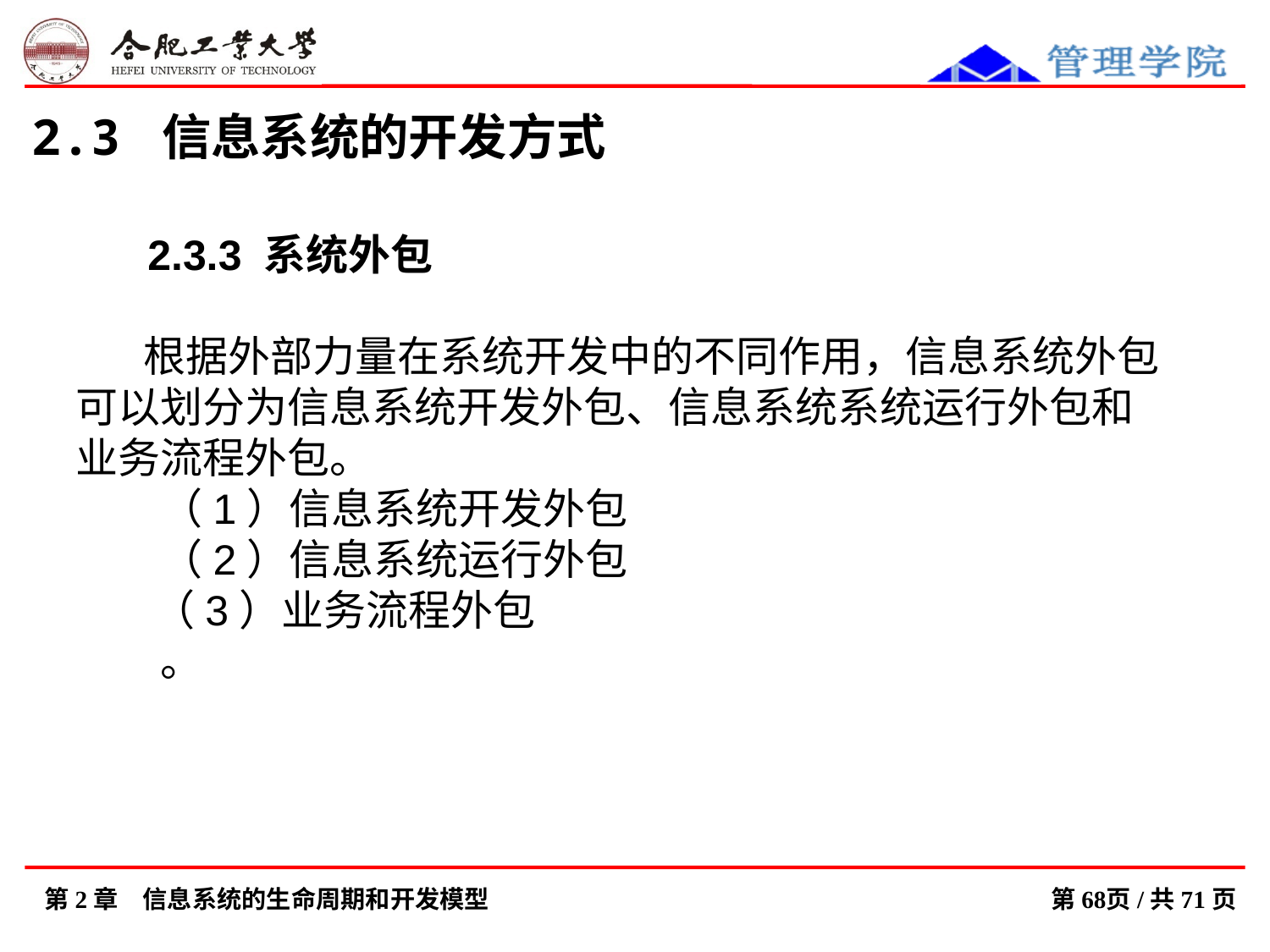

2.3 信息系统的开发方式
　  2.3.3 系统外包

      根据外部力量在系统开发中的不同作用，信息系统外包可以划分为信息系统开发外包、信息系统系统运行外包和业务流程外包。
　　（1）信息系统开发外包
　　（2）信息系统运行外包
       （3）业务流程外包
　　。
第2章　信息系统的生命周期和开发模型